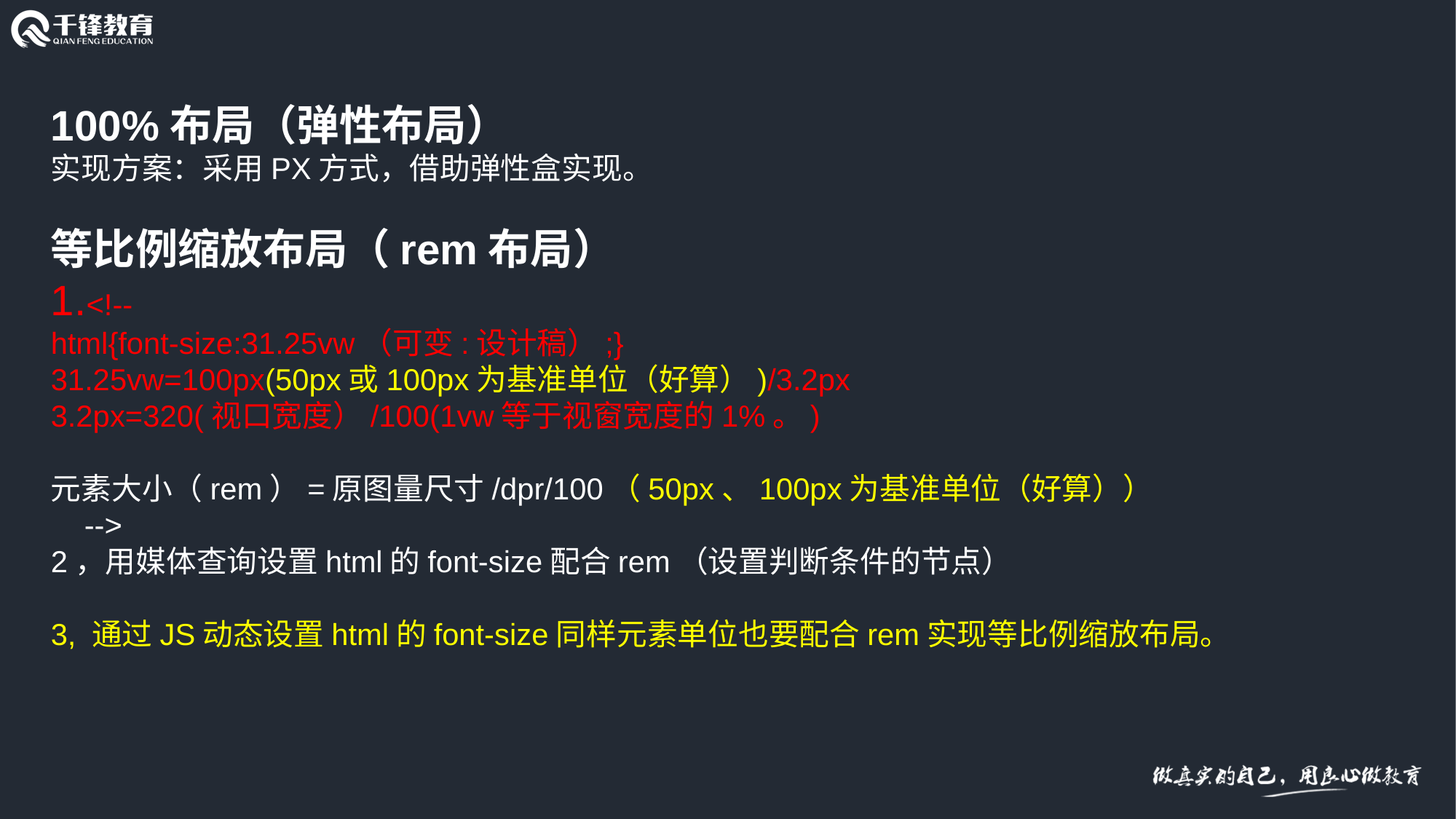

100%布局（弹性布局）
实现方案：采用PX方式，借助弹性盒实现。

等比例缩放布局（rem布局）
1.<!--
html{font-size:31.25vw（可变:设计稿）;}
31.25vw=100px(50px或100px为基准单位（好算）)/3.2px
3.2px=320(视口宽度）/100(1vw等于视窗宽度的1%。)

元素大小（rem）=原图量尺寸/dpr/100（50px、100px为基准单位（好算））
    -->
2，用媒体查询设置html的font-size配合rem（设置判断条件的节点）

3, 通过JS动态设置html的font-size同样元素单位也要配合rem实现等比例缩放布局。